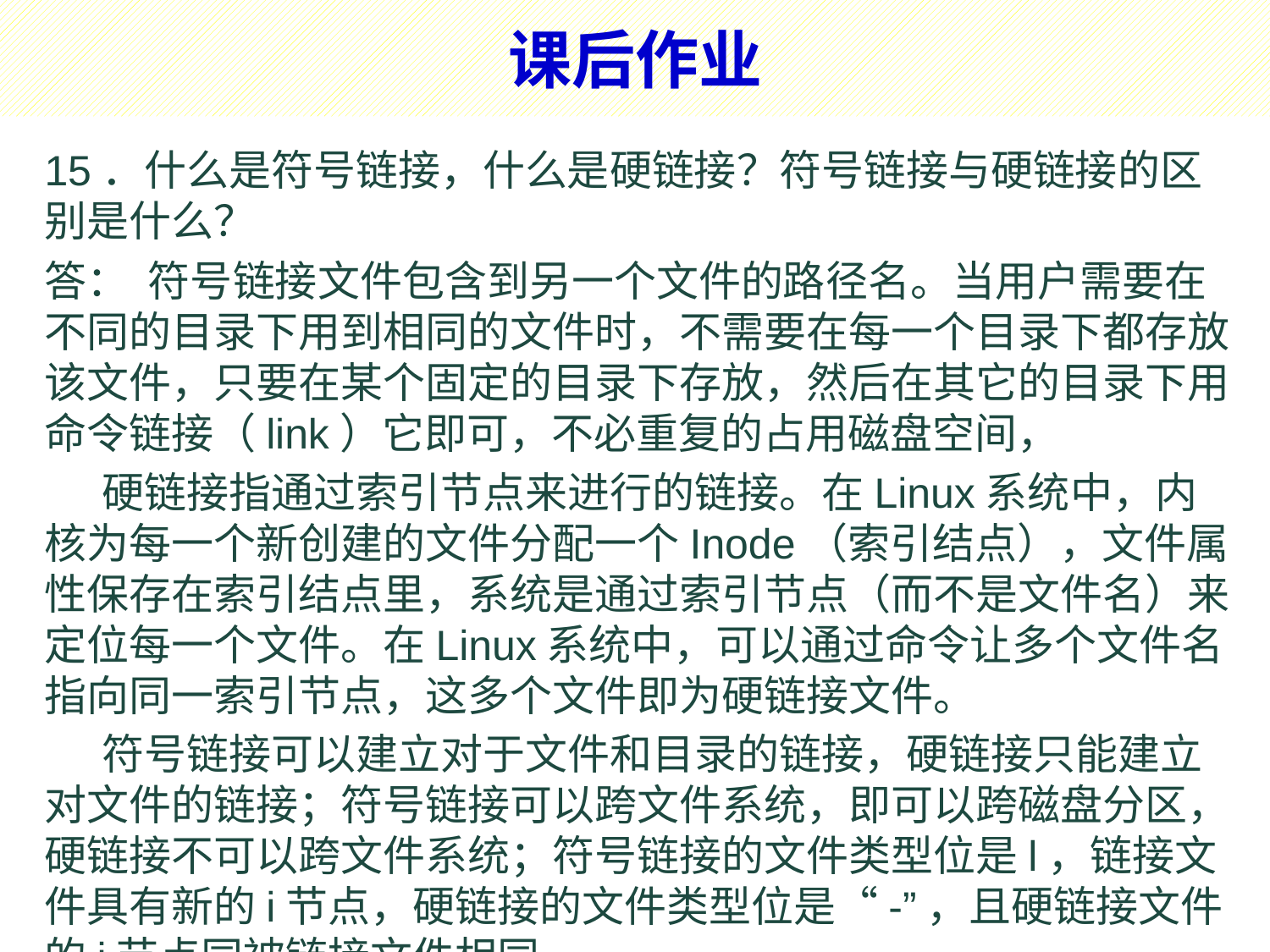

# 课后作业
15．什么是符号链接，什么是硬链接？符号链接与硬链接的区别是什么？
答：  符号链接文件包含到另一个文件的路径名。当用户需要在不同的目录下用到相同的文件时，不需要在每一个目录下都存放该文件，只要在某个固定的目录下存放，然后在其它的目录下用命令链接（link）它即可，不必重复的占用磁盘空间，
     硬链接指通过索引节点来进行的链接。在Linux系统中，内核为每一个新创建的文件分配一个Inode（索引结点），文件属性保存在索引结点里，系统是通过索引节点（而不是文件名）来定位每一个文件。在Linux系统中，可以通过命令让多个文件名指向同一索引节点，这多个文件即为硬链接文件。
     符号链接可以建立对于文件和目录的链接，硬链接只能建立对文件的链接；符号链接可以跨文件系统，即可以跨磁盘分区，硬链接不可以跨文件系统；符号链接的文件类型位是l，链接文件具有新的i节点，硬链接的文件类型位是“-”，且硬链接文件的i节点同被链接文件相同。